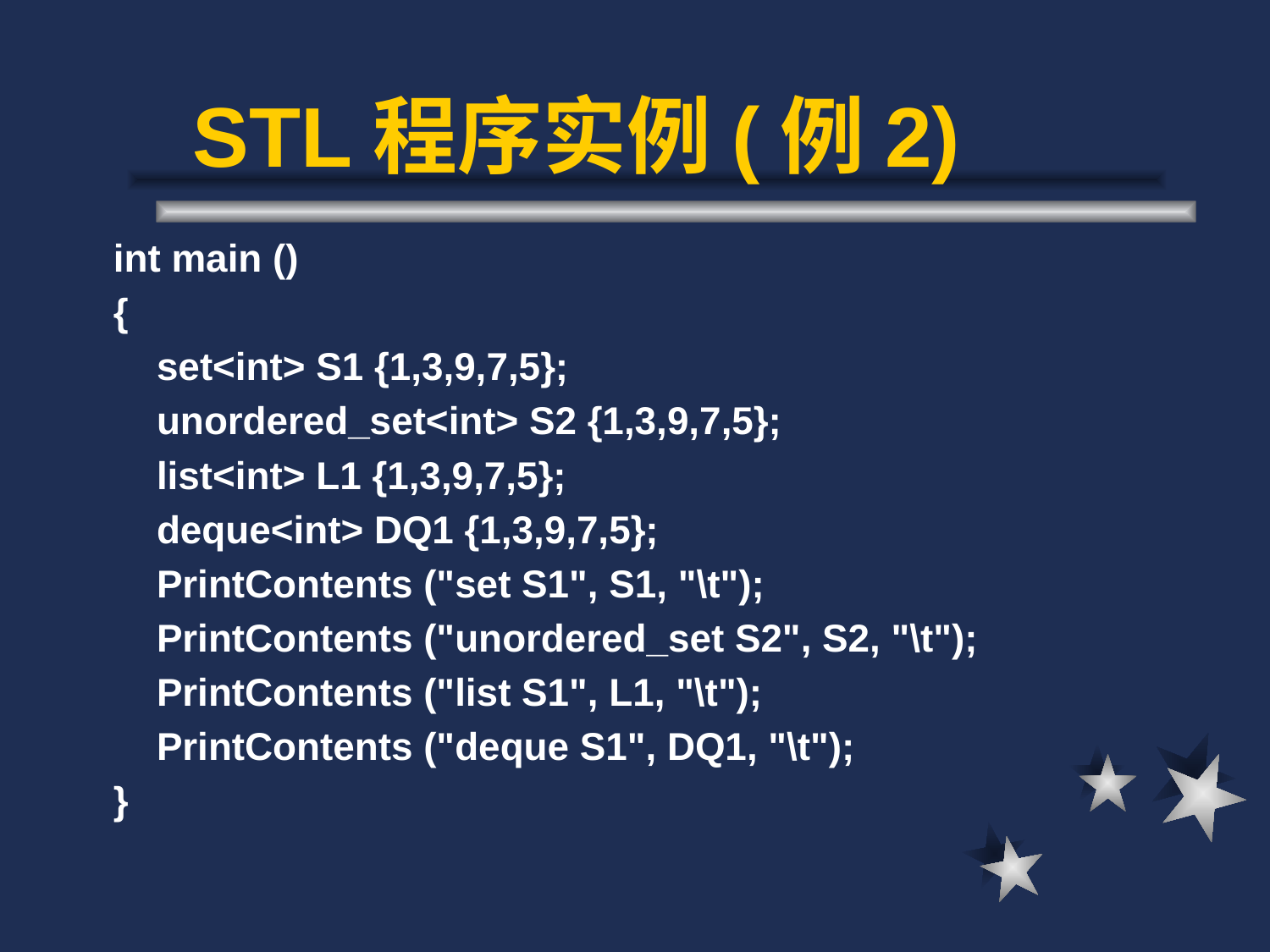

# STL程序实例(例2)
int main ()
{
    set<int> S1 {1,3,9,7,5};
    unordered_set<int> S2 {1,3,9,7,5};
    list<int> L1 {1,3,9,7,5};
    deque<int> DQ1 {1,3,9,7,5};
    PrintContents ("set S1", S1, "\t");
    PrintContents ("unordered_set S2", S2, "\t");
    PrintContents ("list S1", L1, "\t");
    PrintContents ("deque S1", DQ1, "\t");
}